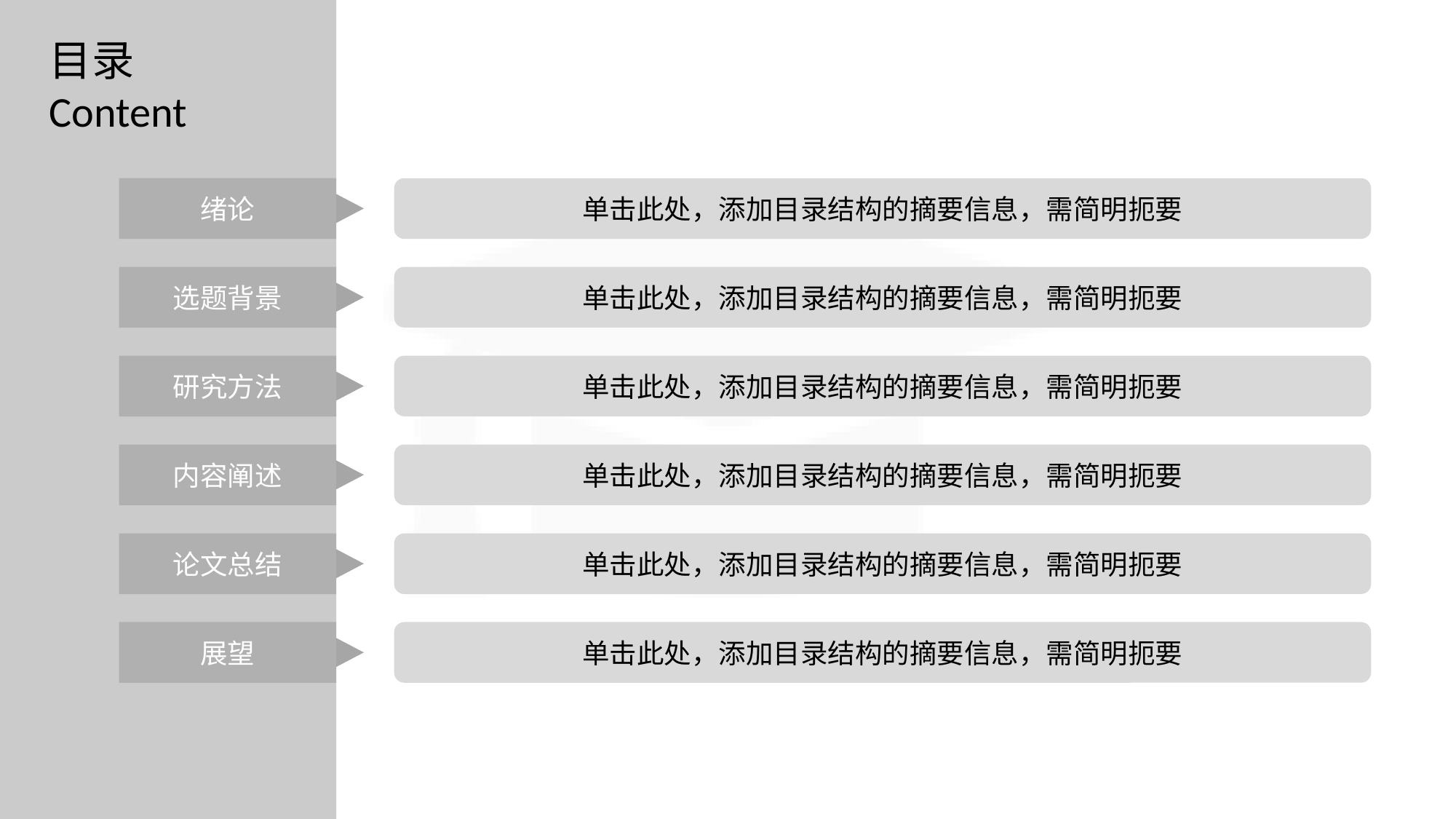

目录
Content
绪论

单击此处，添加目录结构的摘要信息，需简明扼要
选题背景

单击此处，添加目录结构的摘要信息，需简明扼要
研究方法

单击此处，添加目录结构的摘要信息，需简明扼要
内容阐述

单击此处，添加目录结构的摘要信息，需简明扼要
论文总结

单击此处，添加目录结构的摘要信息，需简明扼要
展望

单击此处，添加目录结构的摘要信息，需简明扼要